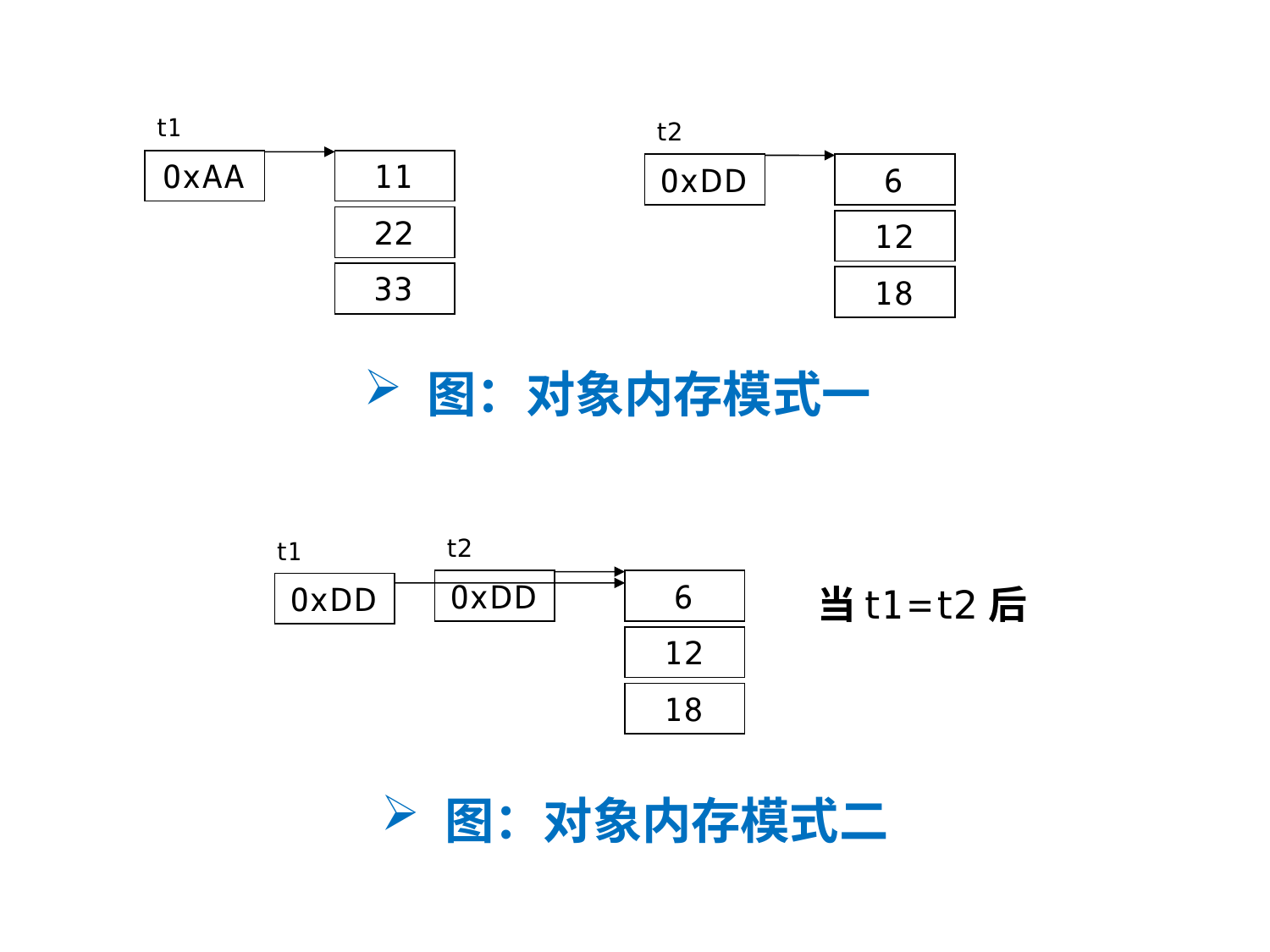

t1
0xAA
11

22

33

t2
0xDD
6

12

18

图：对象内存模式一
t2
0xDD
6

12

18

t1
0xDD

当t1=t2后
图：对象内存模式二